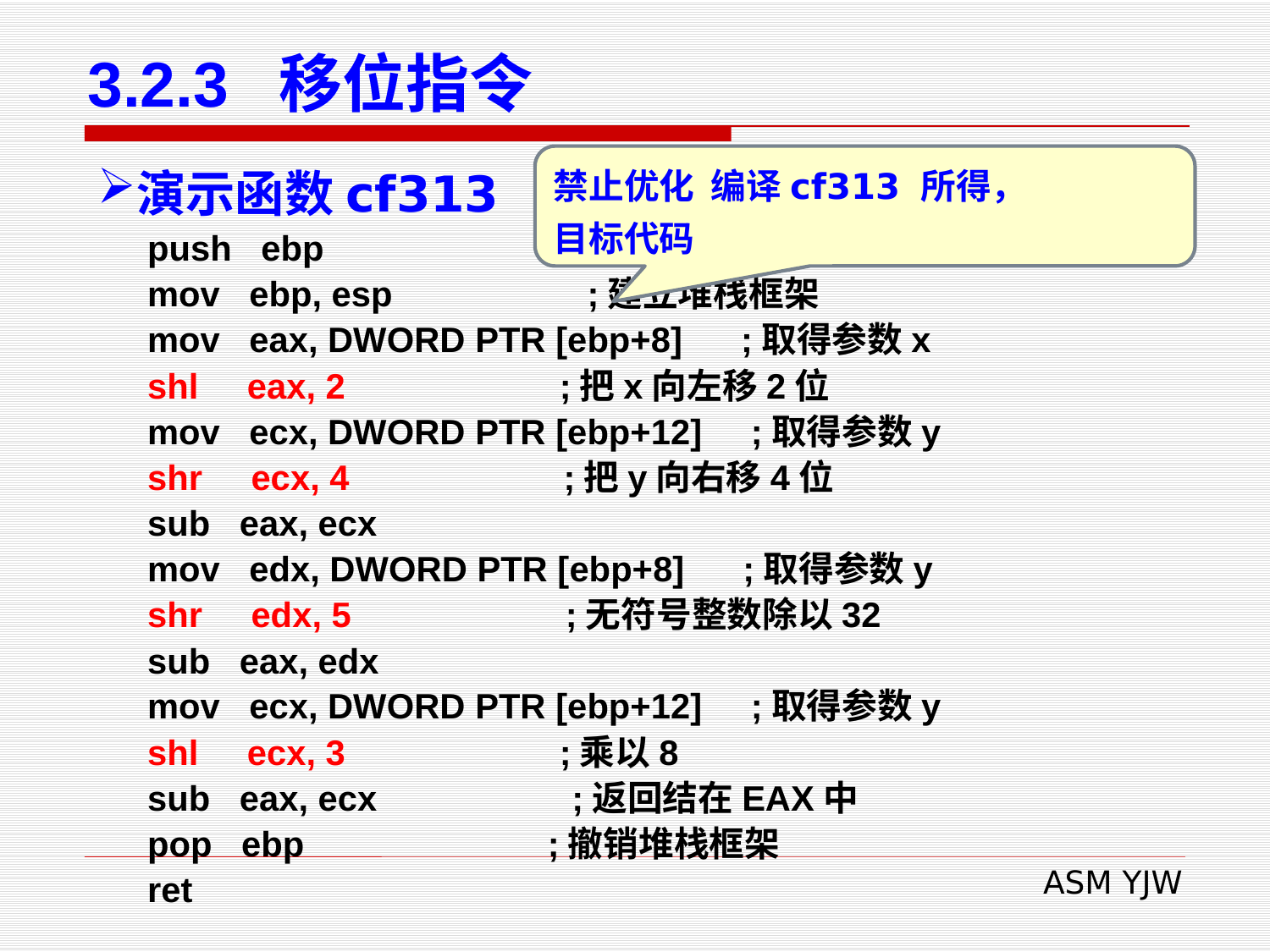

# 3.2.3  移位指令
禁止优化  编译cf313 所得，
目标代码
演示函数cf313
push   ebp
mov   ebp, esp                    ;建立堆栈框架
mov   eax, DWORD PTR [ebp+8]      ;取得参数x
shl     eax, 2                      ;把x向左移2位
mov   ecx, DWORD PTR [ebp+12]     ;取得参数y
shr     ecx, 4                      ;把y向右移4位
sub   eax, ecx
mov   edx, DWORD PTR [ebp+8]      ;取得参数y
shr     edx, 5                      ;无符号整数除以32
sub   eax, edx
mov   ecx, DWORD PTR [ebp+12]     ;取得参数y
shl     ecx, 3                      ;乘以8
sub   eax, ecx                    ;返回结在EAX中
pop   ebp                         ;撤销堆栈框架
ret